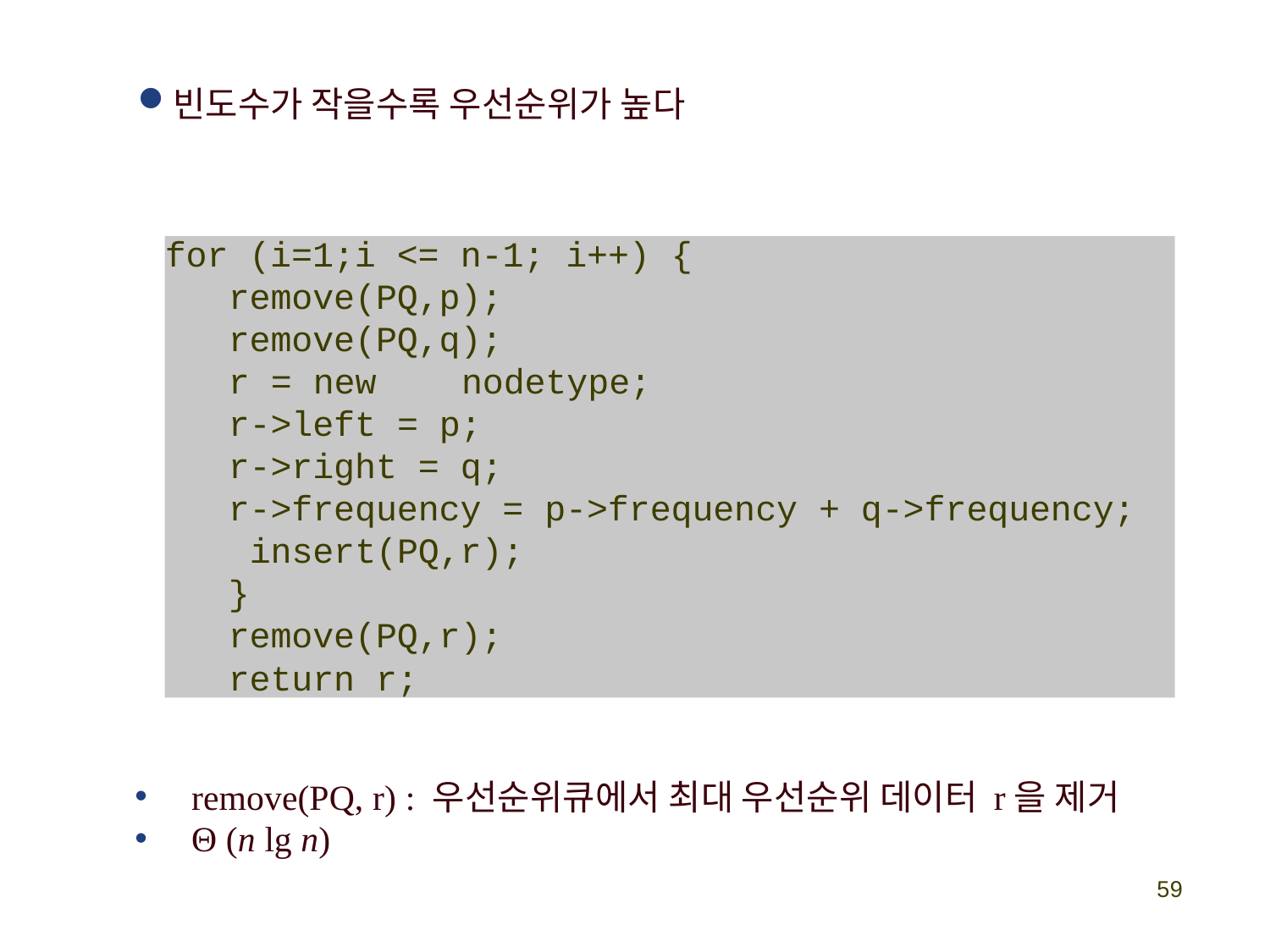

빈도수가 작을수록 우선순위가 높다
for (i=1;i <= n-1; i++) {
remove(PQ,p);
remove(PQ,q);
r = new	nodetype;
r->left = p;
r->right = q;
r->frequency = p->frequency + q->frequency;  insert(PQ,r);
}
remove(PQ,r);
return r;
remove(PQ, r) : 우선순위큐에서 최대 우선순위 데이터 r을 제거
Θ (n lg n)
59